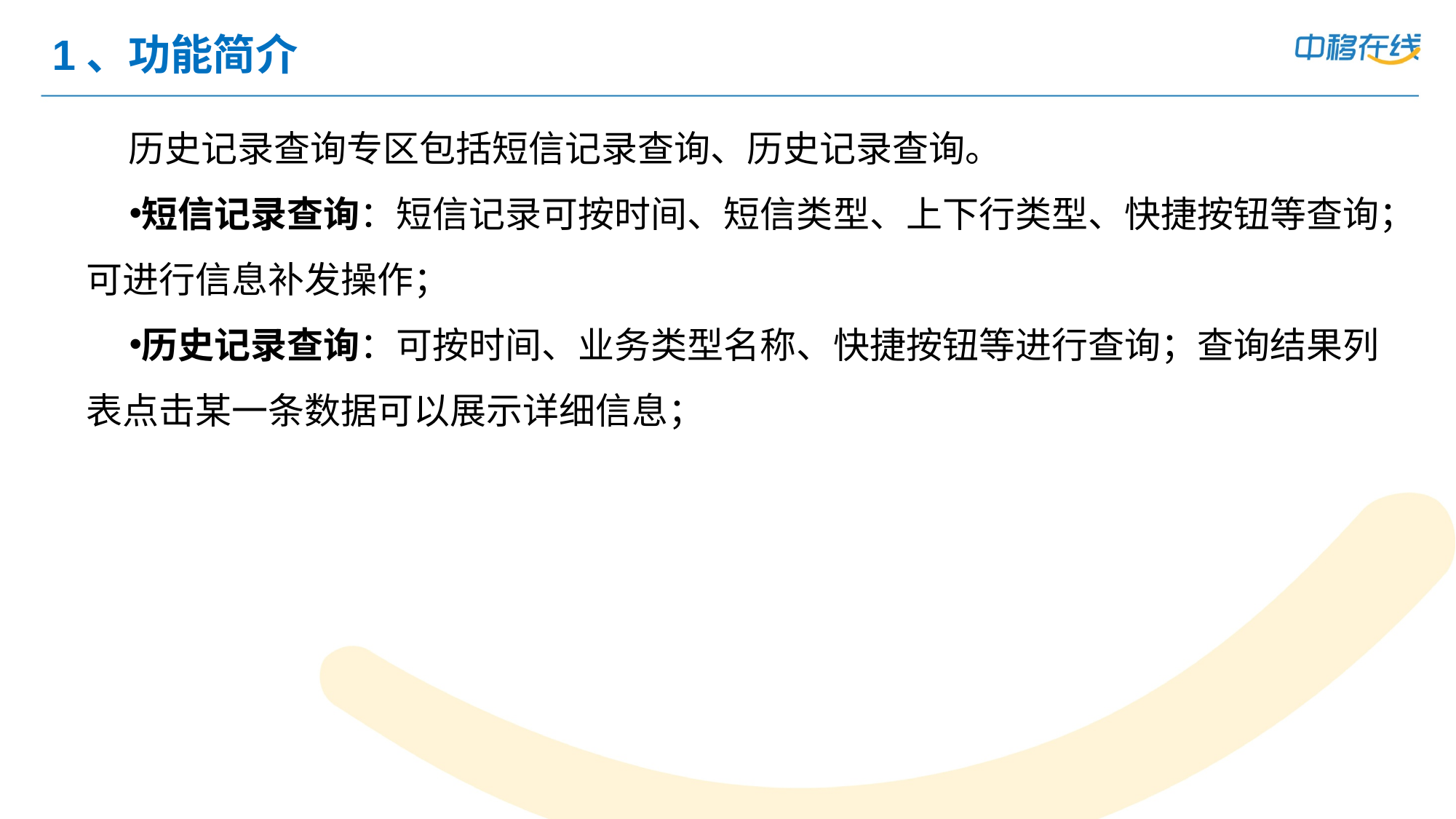

# 1、功能简介
   历史记录查询专区包括短信记录查询、历史记录查询。
短信记录查询：短信记录可按时间、短信类型、上下行类型、快捷按钮等查询；可进行信息补发操作；
历史记录查询：可按时间、业务类型名称、快捷按钮等进行查询；查询结果列表点击某一条数据可以展示详细信息；